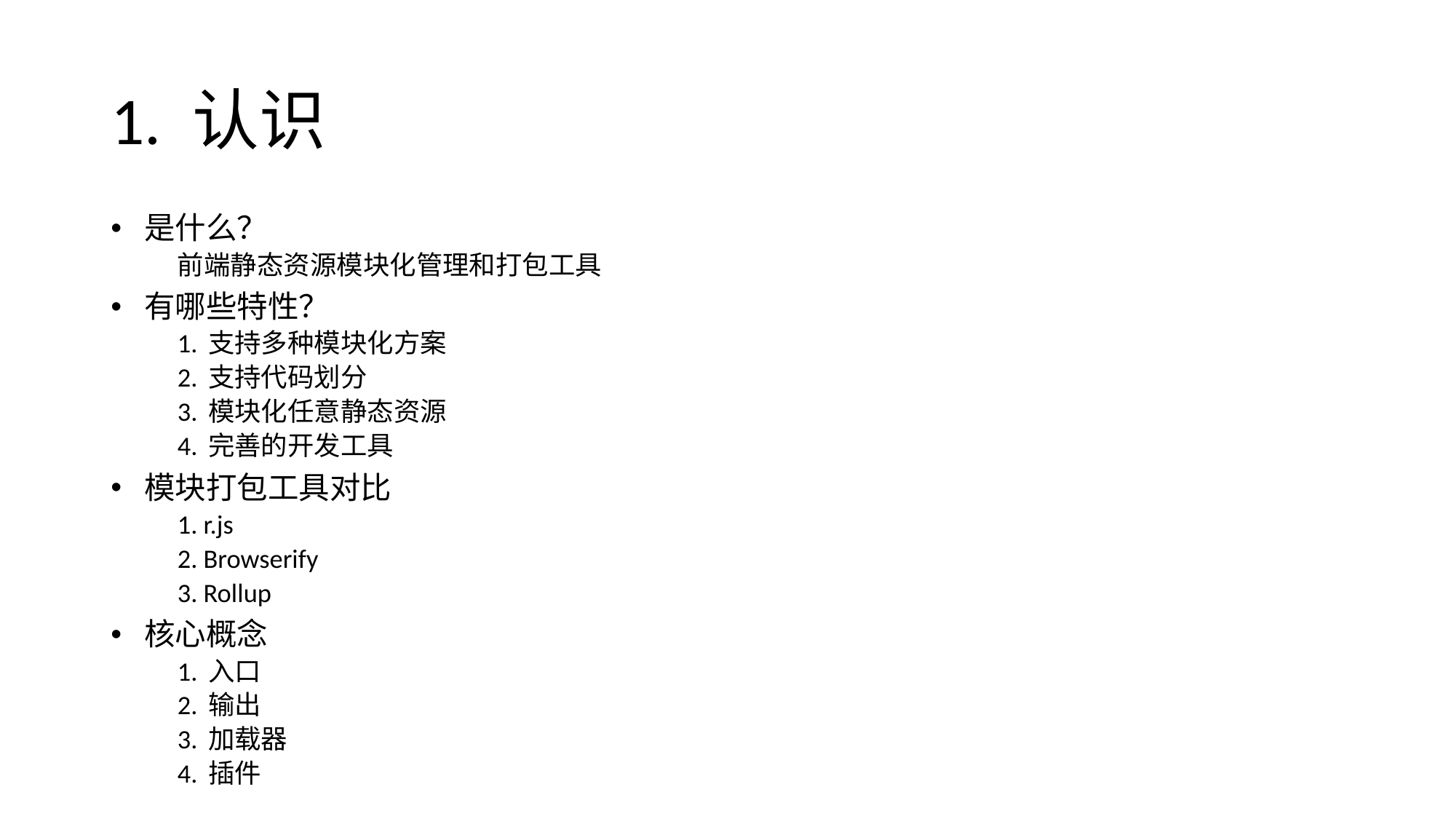

# 1. 认识
是什么？
前端静态资源模块化管理和打包工具
有哪些特性？
1. 支持多种模块化方案
2. 支持代码划分
3. 模块化任意静态资源
4. 完善的开发工具
模块打包工具对比
1. r.js
2. Browserify
3. Rollup
核心概念
1. 入口
2. 输出
3. 加载器
4. 插件